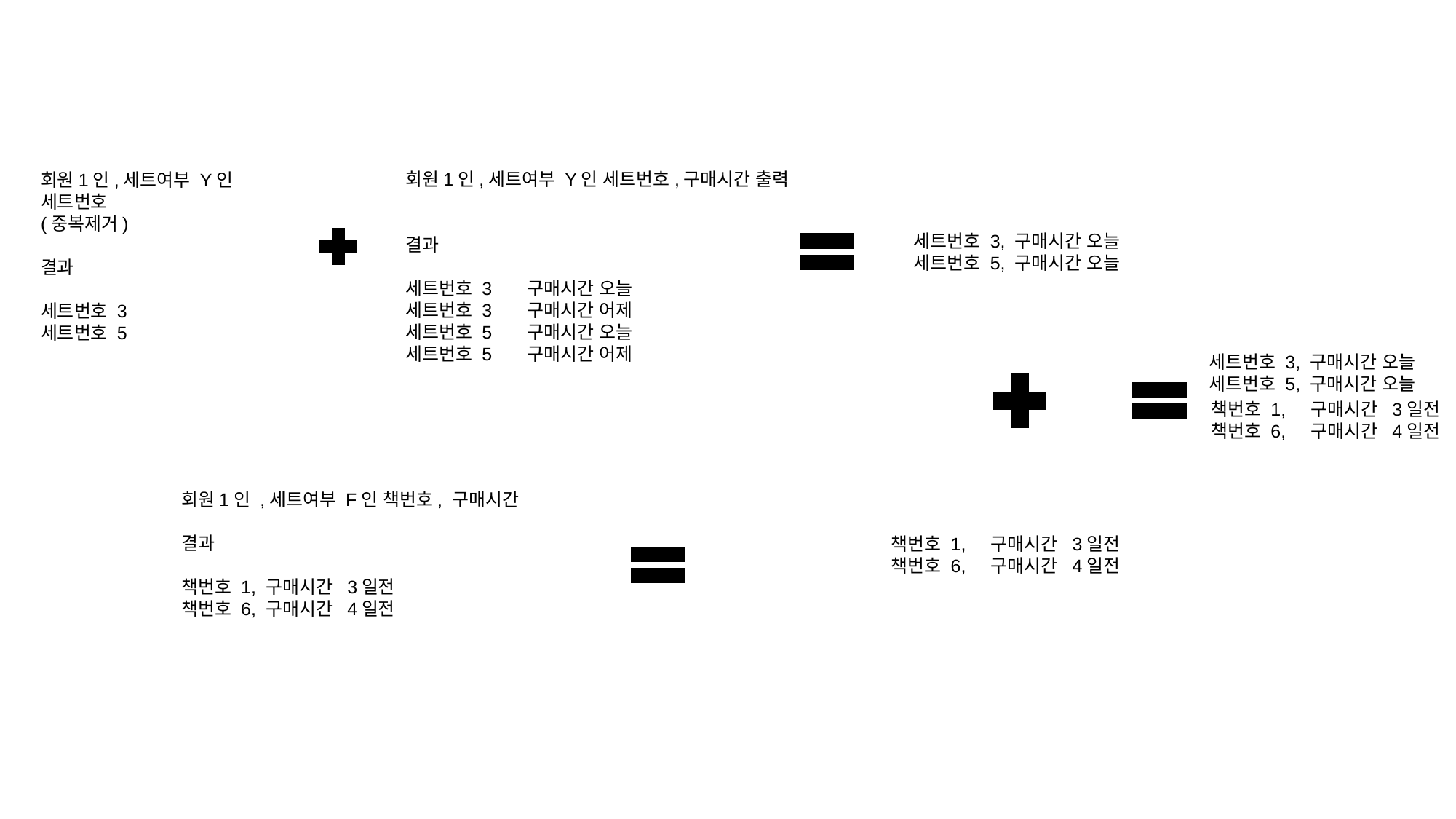

회원1인,세트여부 Y인 세트번호,구매시간 출력

결과

세트번호 3      구매시간 오늘
세트번호 3      구매시간 어제
세트번호 5      구매시간 오늘
세트번호 5      구매시간 어제

회원1인,세트여부 Y인 세트번호
(중복제거)

결과

세트번호 3
세트번호 5

세트번호 3, 구매시간 오늘
세트번호 5, 구매시간 오늘
세트번호 3, 구매시간 오늘
세트번호 5, 구매시간 오늘

책번호 1,    구매시간  3일전
책번호 6,    구매시간  4일전

회원1인 ,세트여부 F인 책번호, 구매시간

결과

책번호 1, 구매시간  3일전
책번호 6, 구매시간  4일전

책번호 1,    구매시간  3일전
책번호 6,    구매시간  4일전